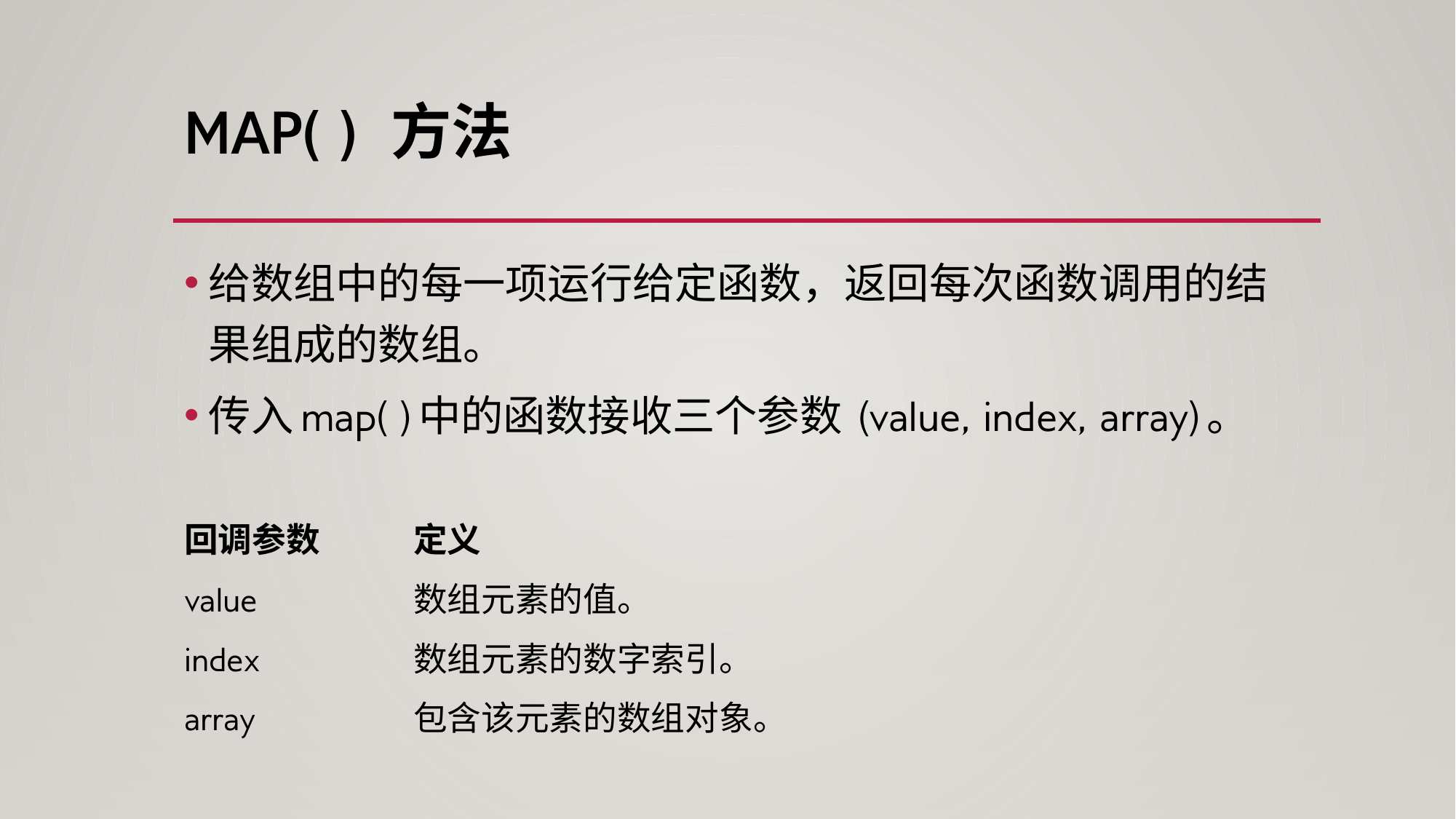

# Map( ) 方法
给数组中的每一项运行给定函数，返回每次函数调用的结果组成的数组。
传入map( )中的函数接收三个参数 (value, index, array)。

回调参数		定义
value			数组元素的值。
index			数组元素的数字索引。
array			包含该元素的数组对象。